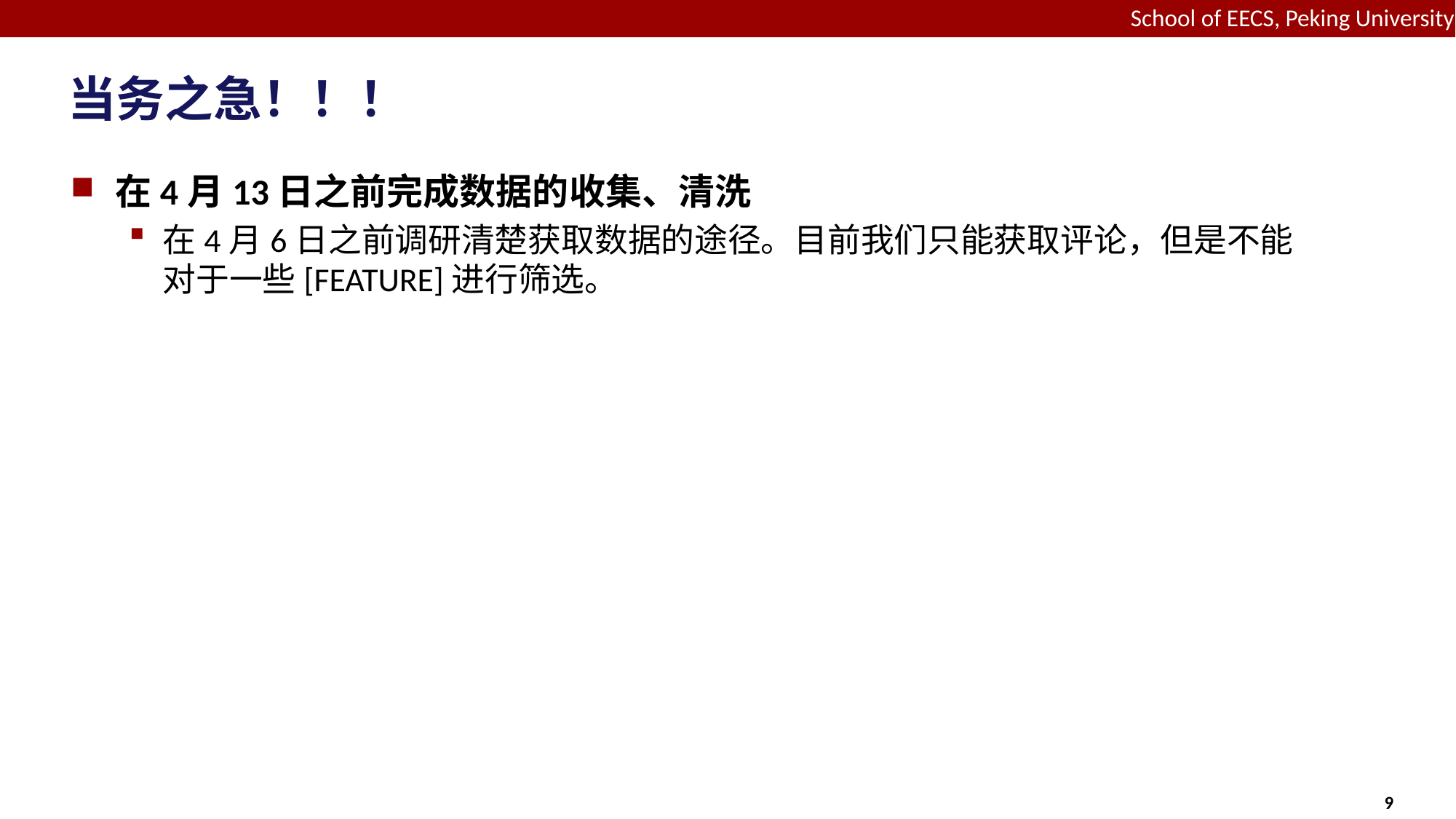

# 当务之急！！！
在4月13日之前完成数据的收集、清洗
在4月6日之前调研清楚获取数据的途径。目前我们只能获取评论，但是不能对于一些[FEATURE]进行筛选。